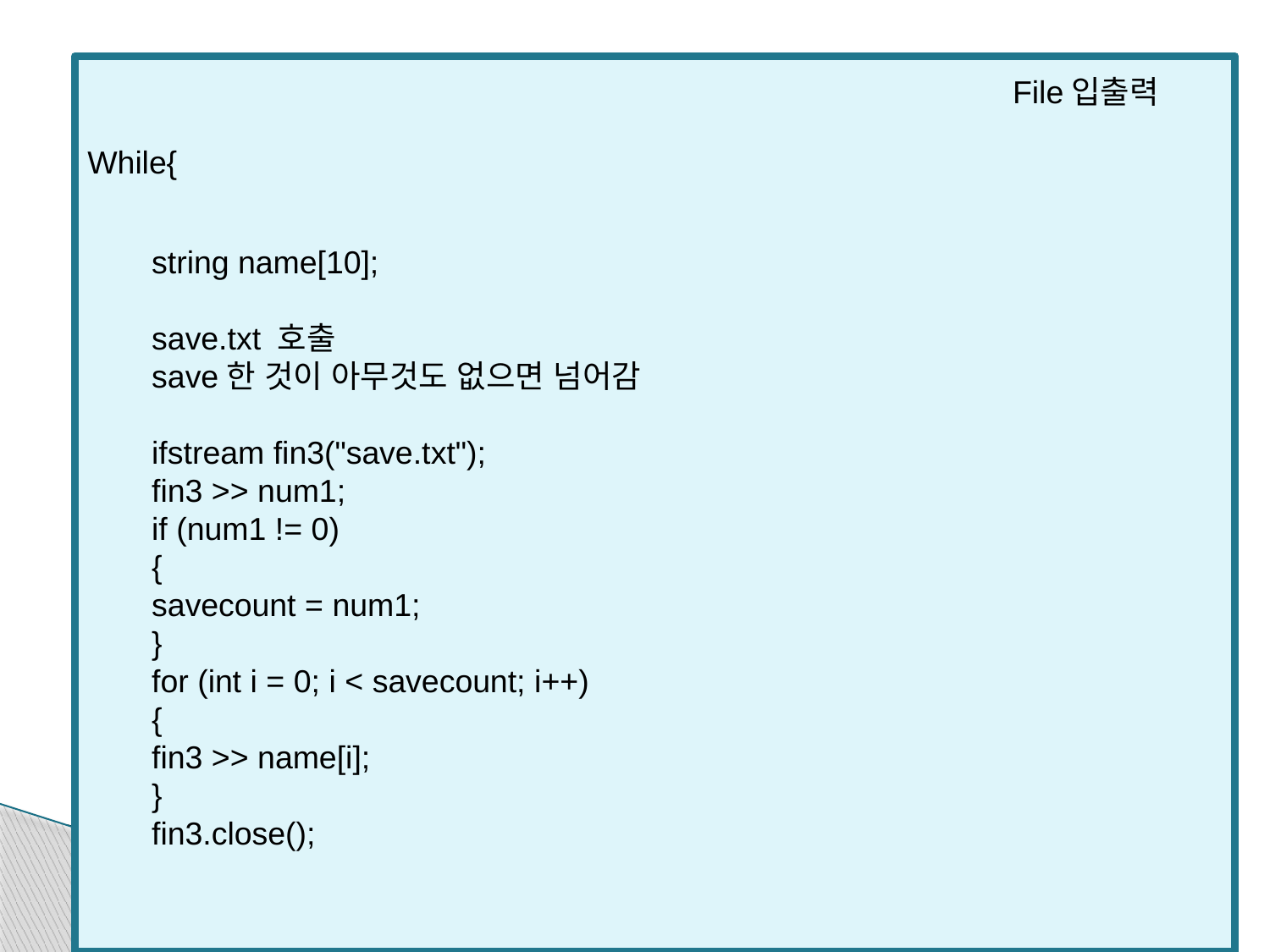

While{

File입출력
string name[10];

save.txt 호출
save한 것이 아무것도 없으면 넘어감

ifstream fin3("save.txt");
fin3 >> num1;
if (num1 != 0)
{
savecount = num1;
}
for (int i = 0; i < savecount; i++)
{
fin3 >> name[i];
}
fin3.close();